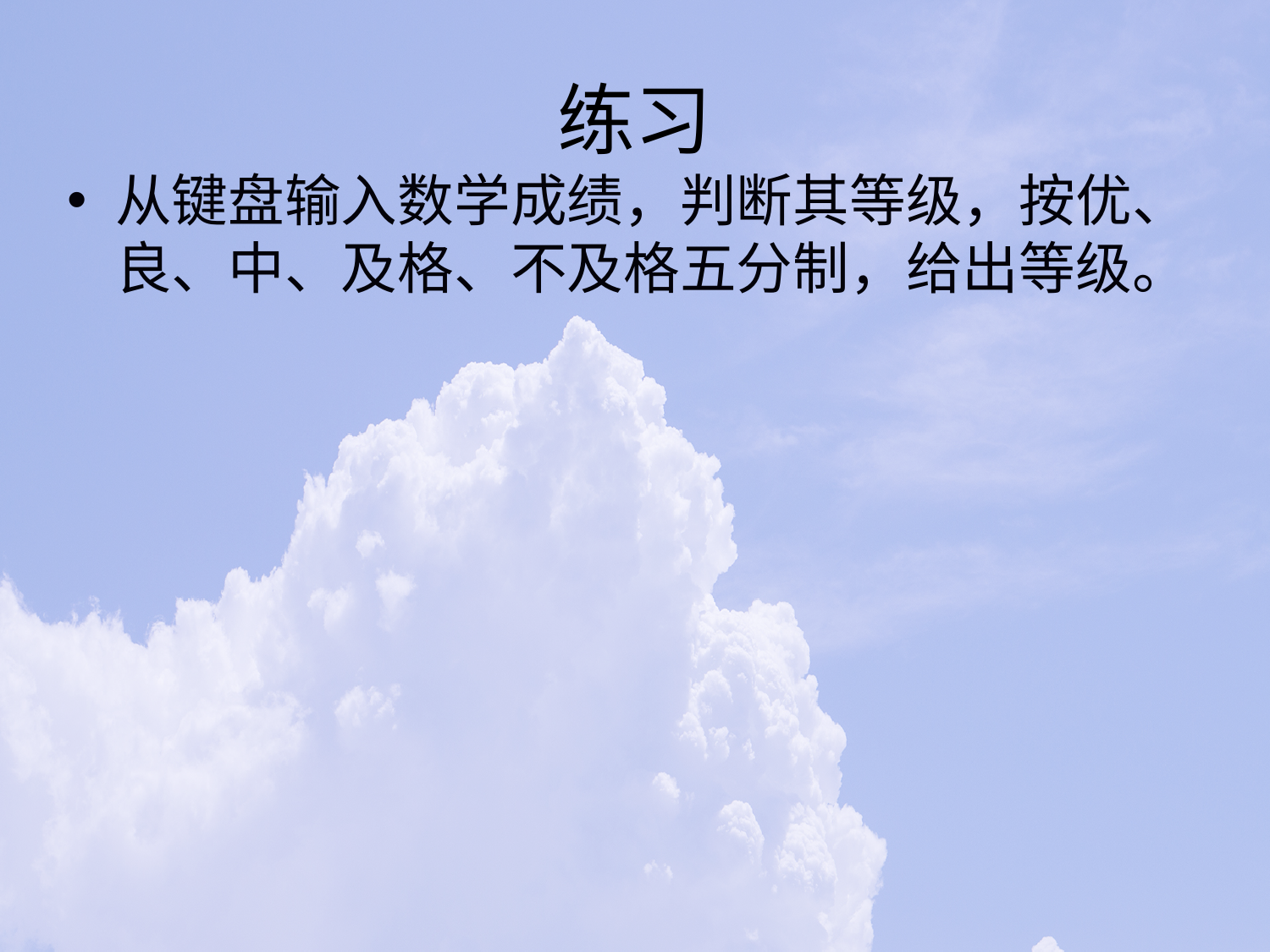

# 练习
从键盘输入数学成绩，判断其等级，按优、良、中、及格、不及格五分制，给出等级。